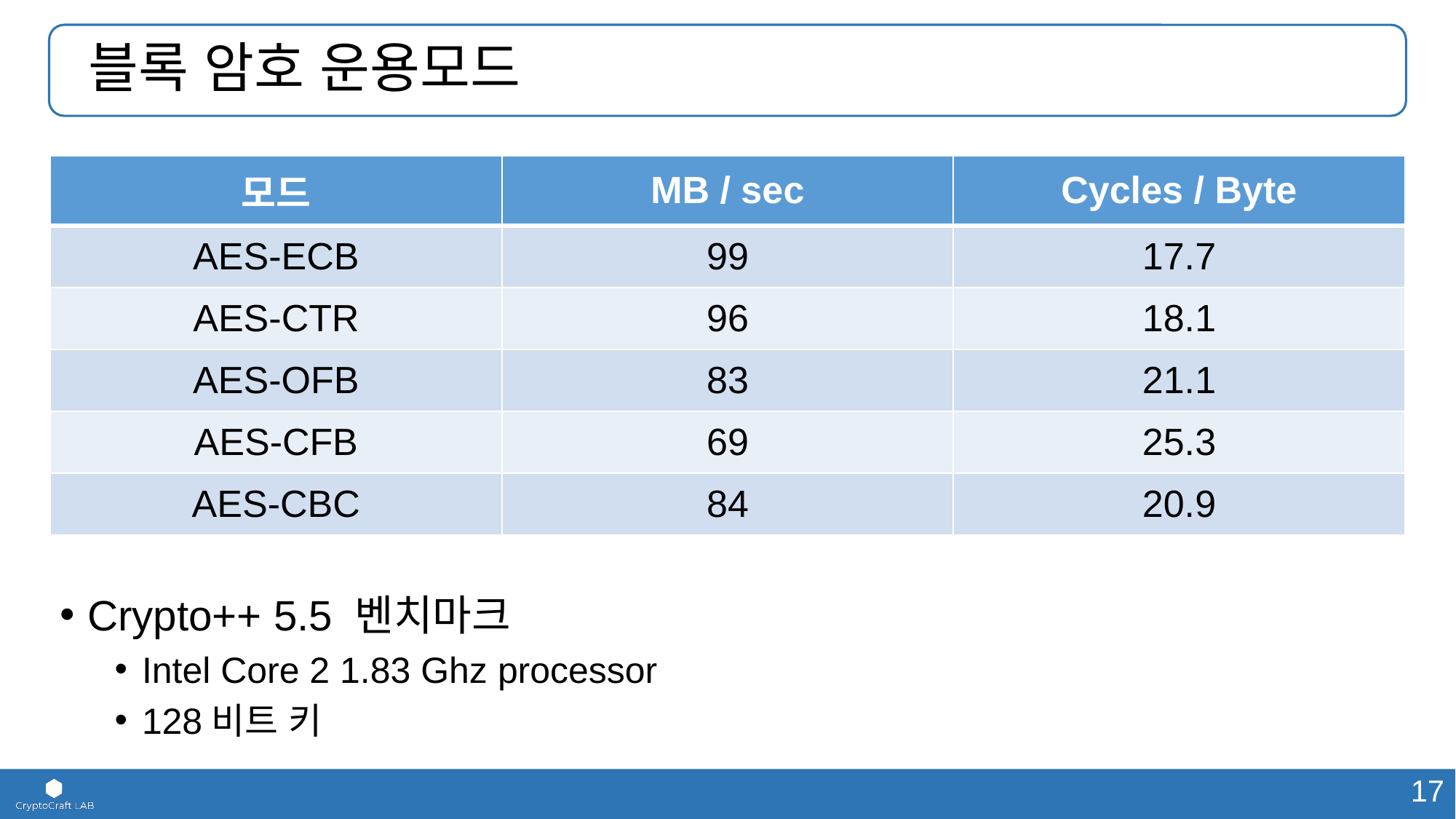

# 블록 암호 운용모드
| 모드 | MB / sec | Cycles / Byte |
| --- | --- | --- |
| AES-ECB | 99 | 17.7 |
| AES-CTR | 96 | 18.1 |
| AES-OFB | 83 | 21.1 |
| AES-CFB | 69 | 25.3 |
| AES-CBC | 84 | 20.9 |
Crypto++ 5.5 벤치마크
Intel Core 2 1.83 Ghz processor
128비트 키